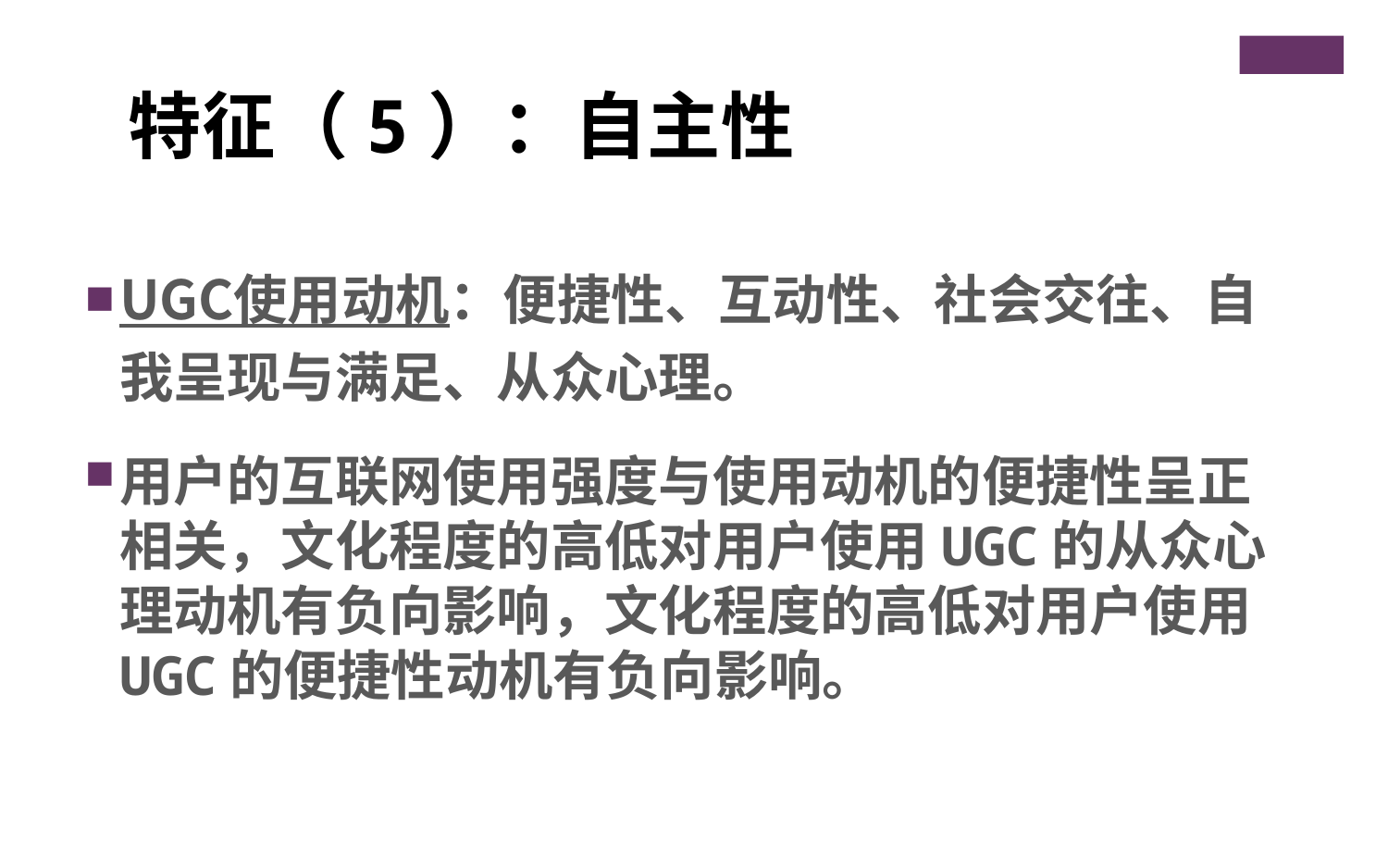

特征（5）：自主性
UGC使用动机：便捷性、互动性、社会交往、自我呈现与满足、从众心理。
用户的互联网使用强度与使用动机的便捷性呈正相关，文化程度的高低对用户使用UGC的从众心理动机有负向影响，文化程度的高低对用户使用UGC的便捷性动机有负向影响。